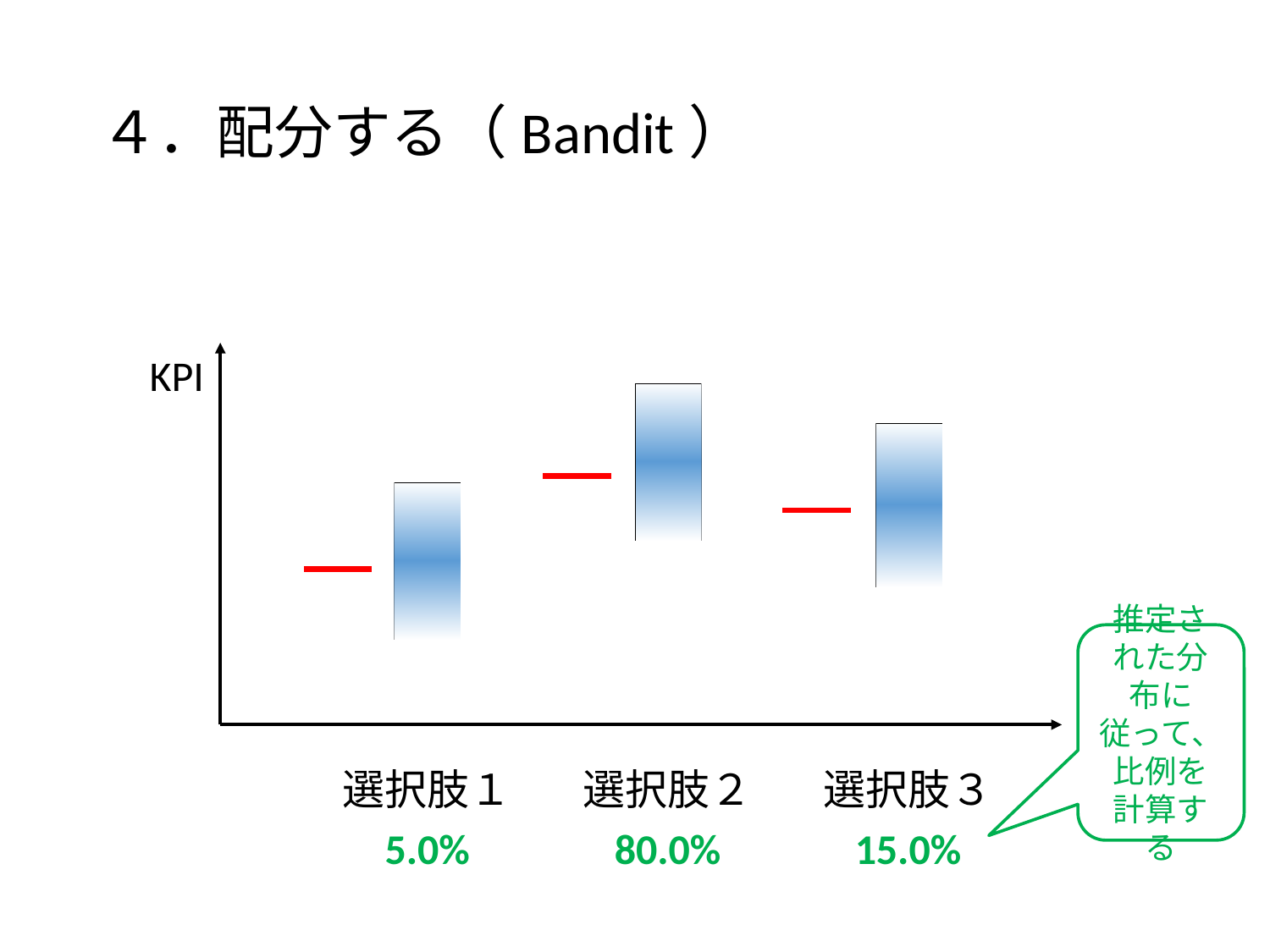

# ４．配分する（Bandit）
KPI

推定された分布に従って、比例を計算する
選択肢３
選択肢２
選択肢１
15.0%
80.0%
5.0%